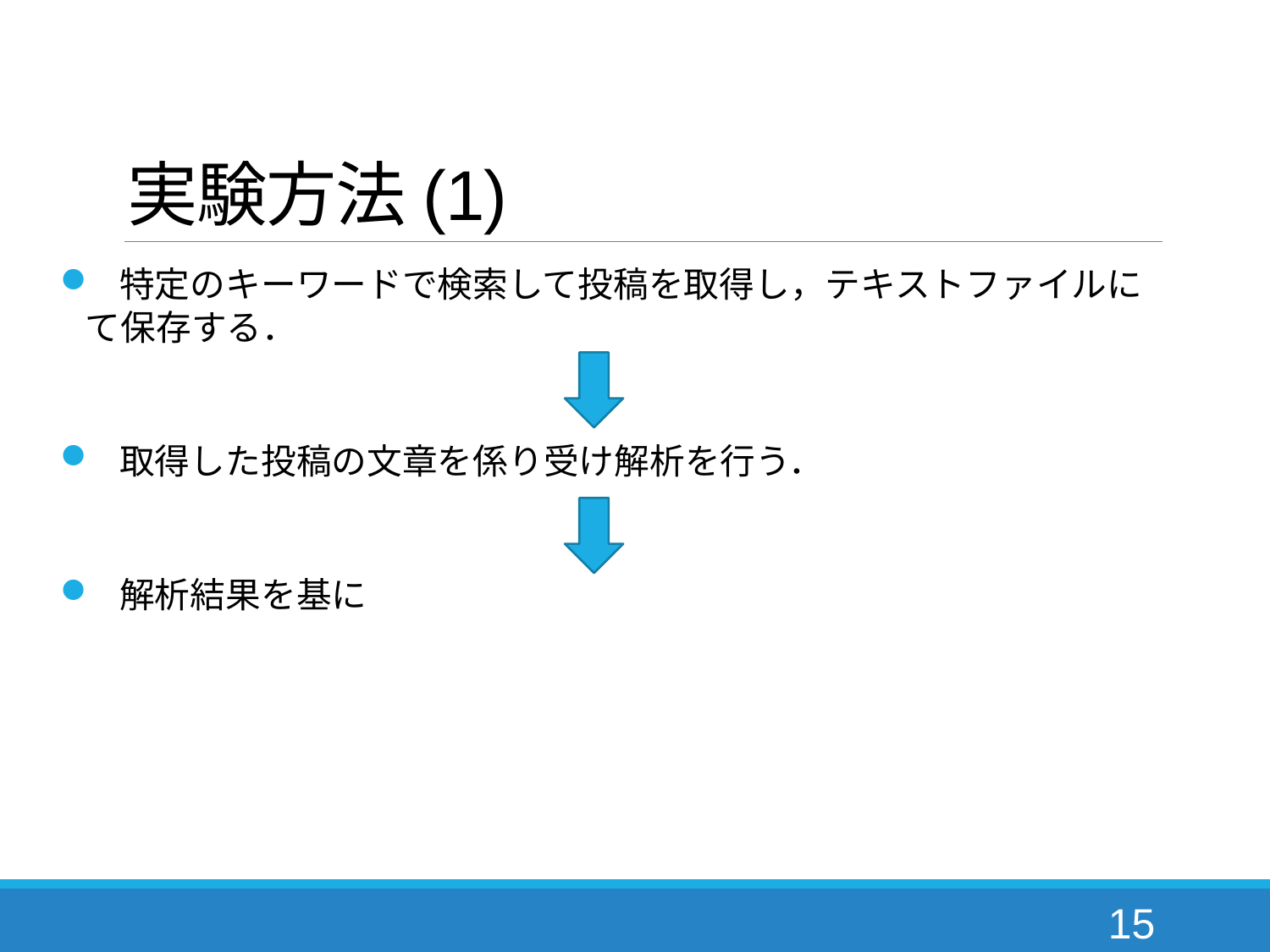

# 実験方法(1)
  特定のキーワードで検索して投稿を取得し，テキストファイルにて保存する．

  取得した投稿の文章を係り受け解析を行う．

  解析結果を基に

15